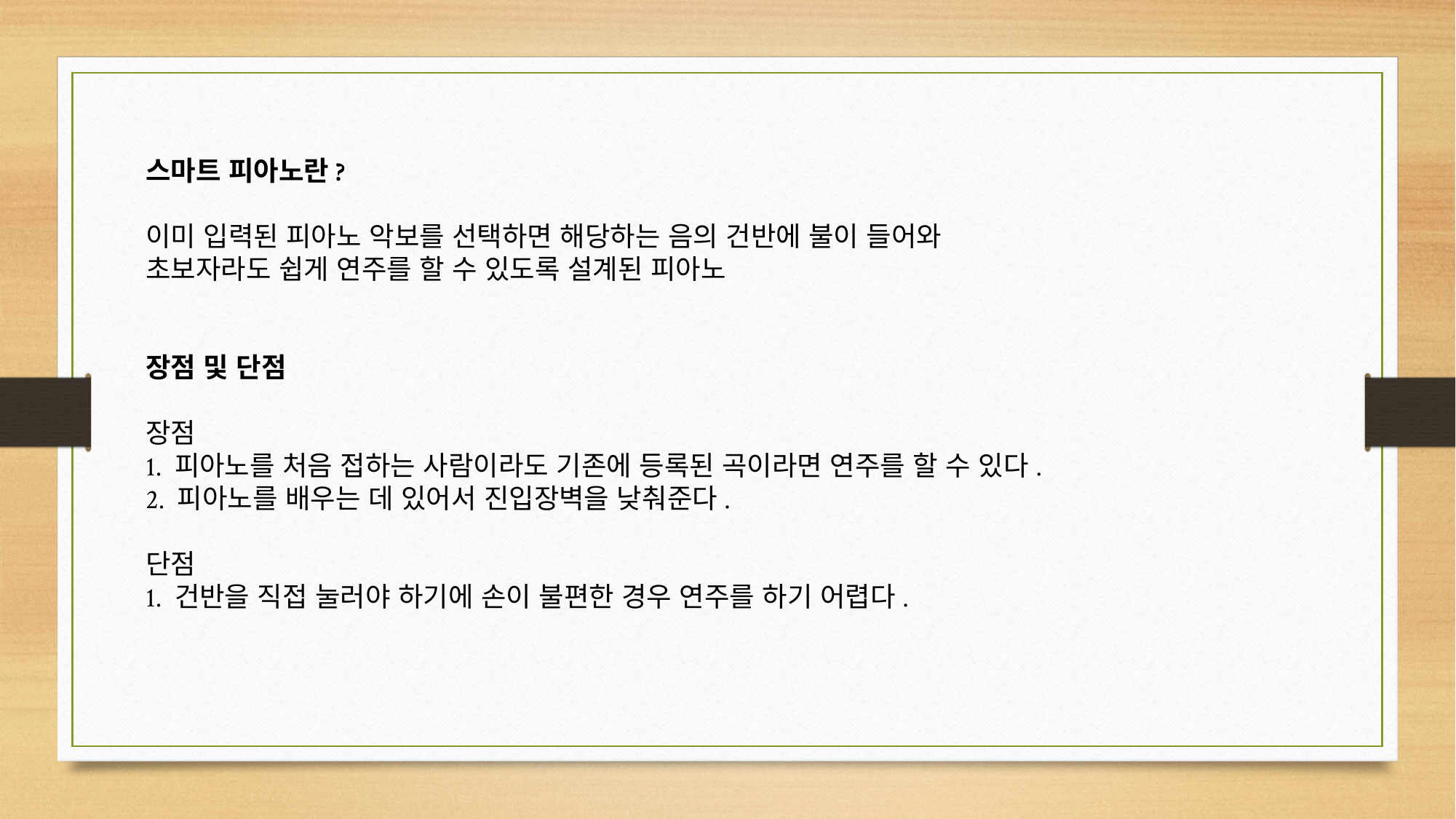

스마트 피아노란?

이미 입력된 피아노 악보를 선택하면 해당하는 음의 건반에 불이 들어와
초보자라도 쉽게 연주를 할 수 있도록 설계된 피아노

장점 및 단점

장점
1. 피아노를 처음 접하는 사람이라도 기존에 등록된 곡이라면 연주를 할 수 있다.
2. 피아노를 배우는 데 있어서 진입장벽을 낮춰준다.

단점
1. 건반을 직접 눌러야 하기에 손이 불편한 경우 연주를 하기 어렵다.